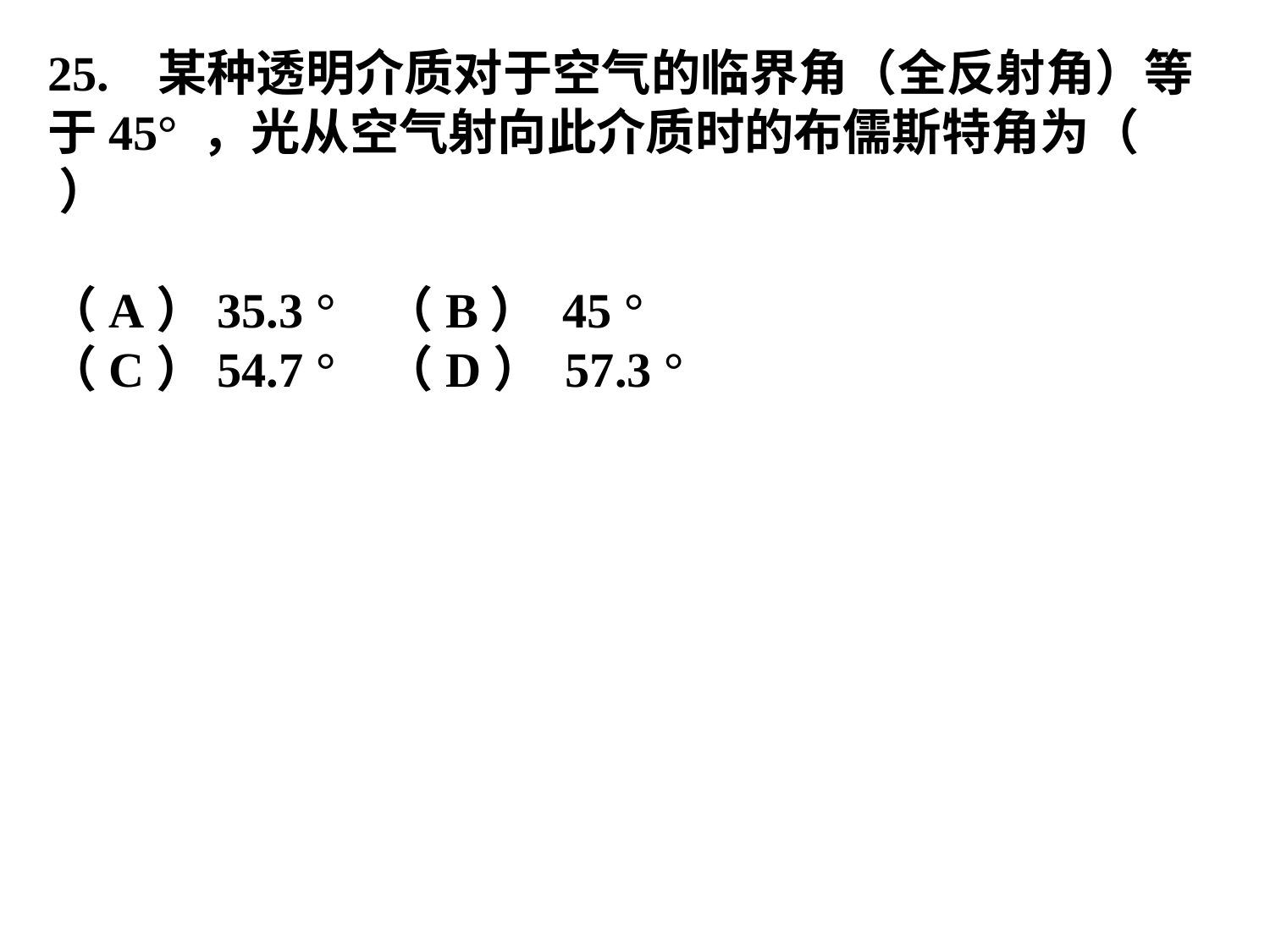

25.   某种透明介质对于空气的临界角（全反射角）等于45° ，光从空气射向此介质时的布儒斯特角为（  ）

（A）35.3 °   （B） 45 °
（C）54.7 °   （D） 57.3 °